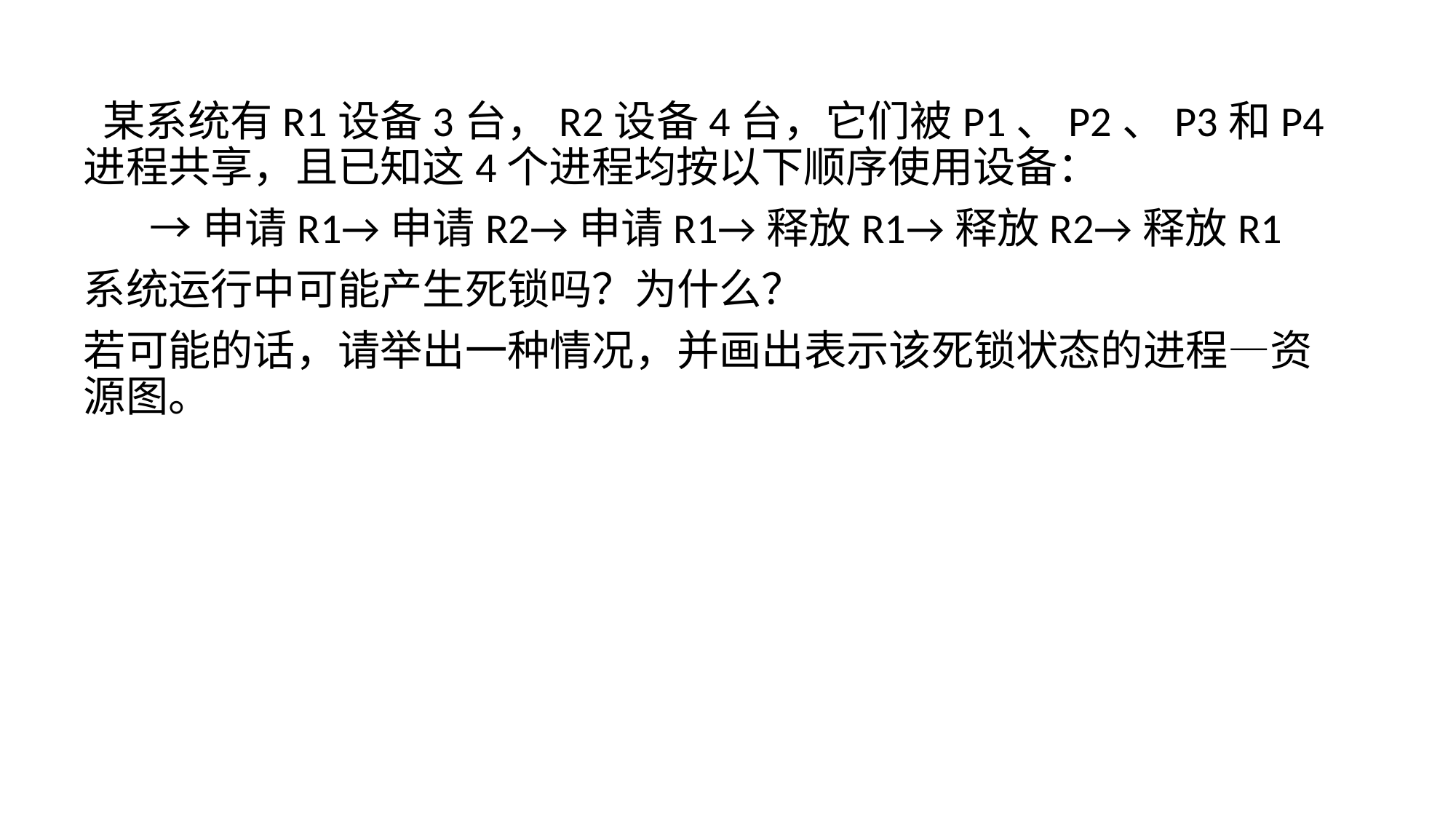

某系统有R1设备3台，R2设备4台，它们被P1、P2、P3和P4进程共享，且已知这4个进程均按以下顺序使用设备：
       →申请R1→申请R2→申请R1→释放R1→释放R2→释放R1
系统运行中可能产生死锁吗？为什么？
若可能的话，请举出一种情况，并画出表示该死锁状态的进程—资源图。